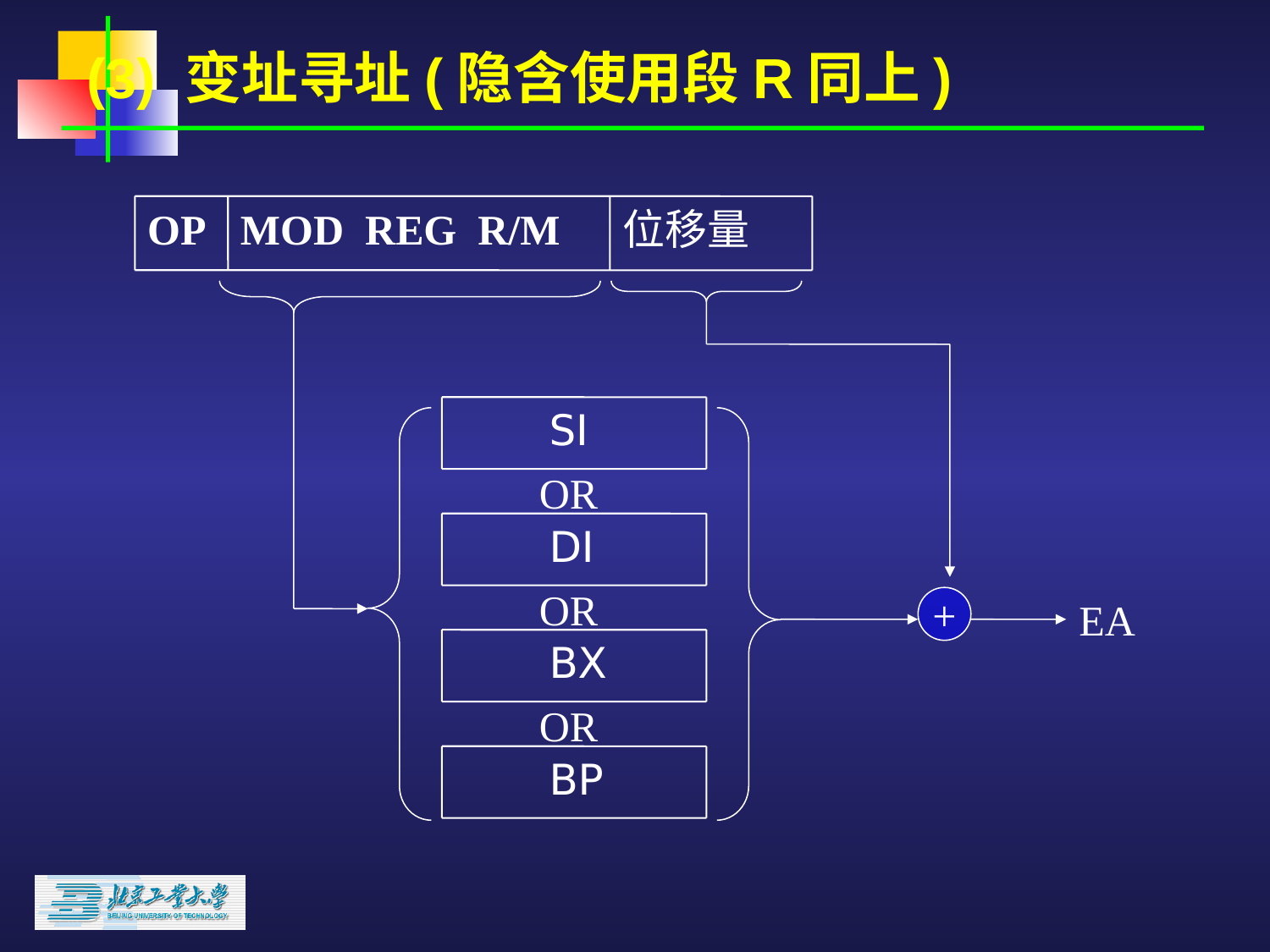

(3) 变址寻址(隐含使用段R同上)

OP

MOD  REG  R/M

位移量

       SI

OR

       DI

OR

+
EA

       BX

OR

       BP